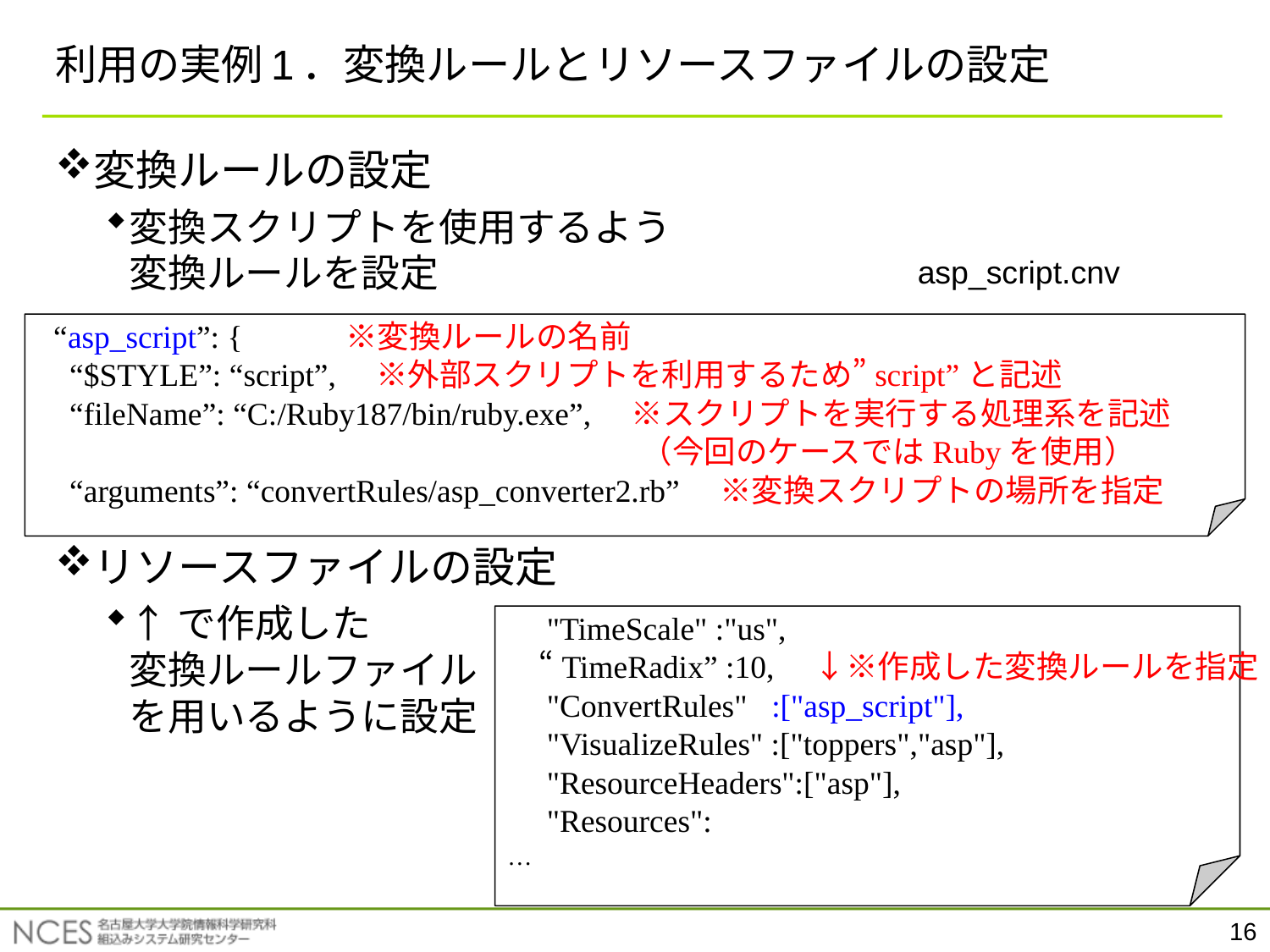

# 利用の実例1．変換ルールとリソースファイルの設定
変換ルールの設定
変換スクリプトを使用するよう
変換ルールを設定

リソースファイルの設定
↑で作成した
変換ルールファイル
を用いるように設定
asp_script.cnv
  “asp_script”: {　　　※変換ルールの名前
    “$STYLE”: “script”,　※外部スクリプトを利用するため”script”と記述
    “fileName”: “C:/Ruby187/bin/ruby.exe”,　※スクリプトを実行する処理系を記述
　　　　　　　　　　　　　　　　　　　（今回のケースではRubyを使用）
    “arguments”: “convertRules/asp_converter2.rb”　※変換スクリプトの場所を指定
　"TimeScale" :"us",
　“TimeRadix” :10,　↓※作成した変換ルールを指定
　"ConvertRules"   :["asp_script"],
　"VisualizeRules" :["toppers","asp"],
　"ResourceHeaders":["asp"],
　"Resources":
…
16